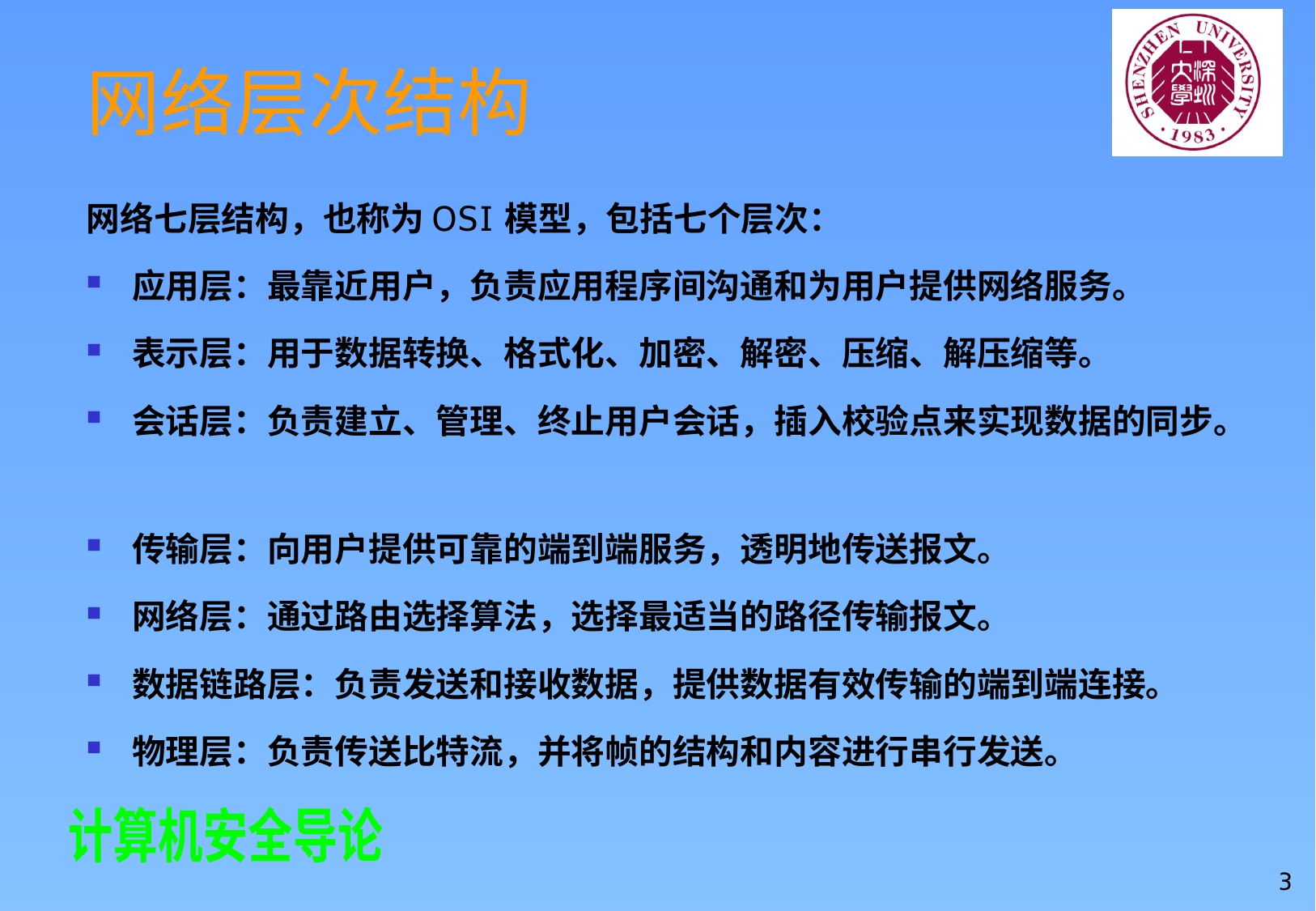

# 网络层次结构
网络七层结构，也称为OSI模型，包括七个层次：
应用层：最靠近用户，负责应用程序间沟通和为用户提供网络服务。
表示层：用于数据转换、格式化、加密、解密、压缩、解压缩等。
会话层：负责建立、管理、终止用户会话，插入校验点来实现数据的同步。
传输层：向用户提供可靠的端到端服务，透明地传送报文。
网络层：通过路由选择算法，选择最适当的路径传输报文。
数据链路层：负责发送和接收数据，提供数据有效传输的端到端连接。
物理层：负责传送比特流，并将帧的结构和内容进行串行发送。

3